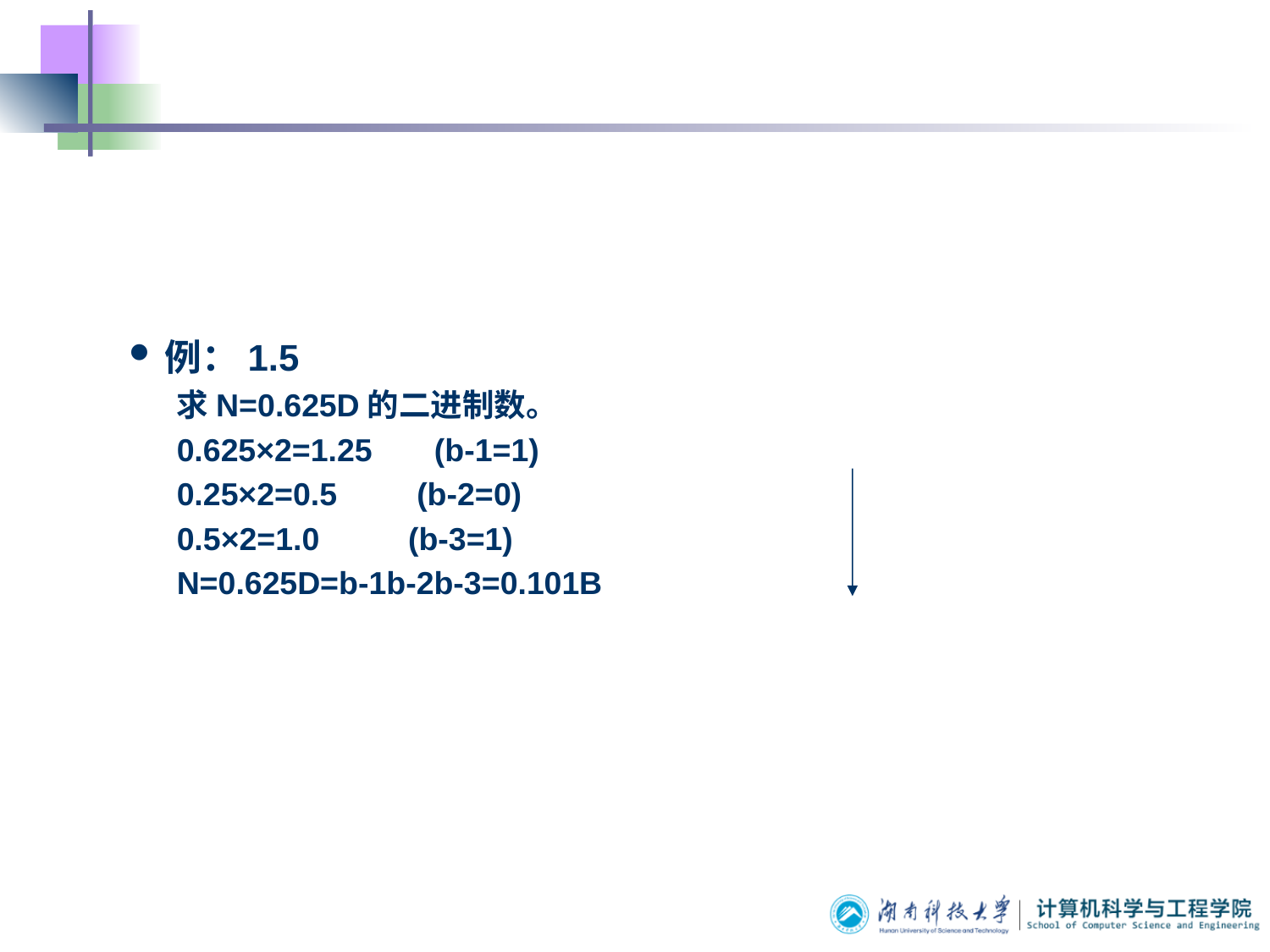

#
例：1.5
求N=0.625D的二进制数。
0.625×2=1.25       (b-1=1)
0.25×2=0.5         (b-2=0)
0.5×2=1.0          (b-3=1)
N=0.625D=b-1b-2b-3=0.101B